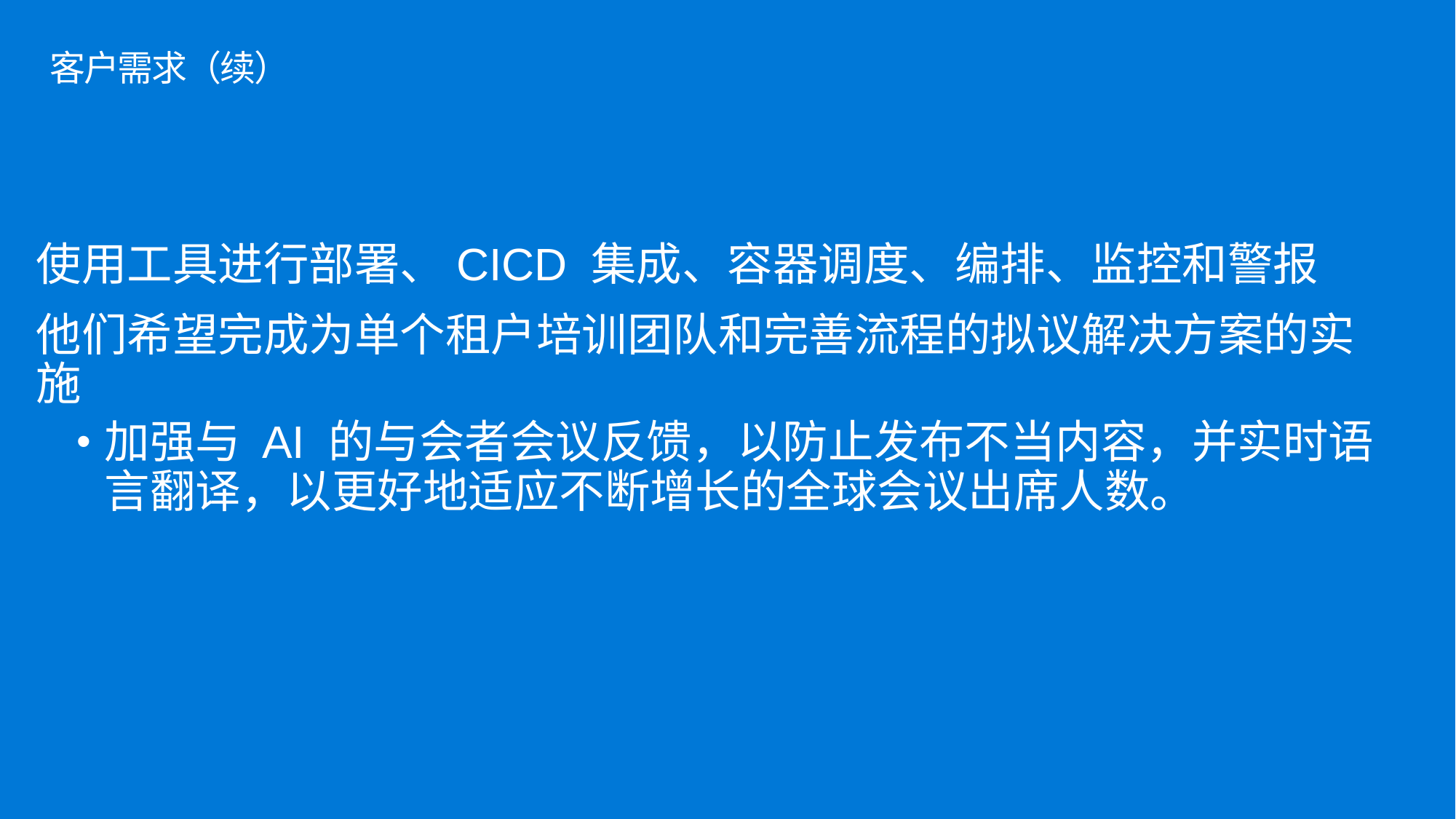

# 客户需求（续）

使用工具进行部署、CICD 集成、容器调度、编排、监控和警报
他们希望完成为单个租户培训团队和完善流程的拟议解决方案的实施
加强与 AI 的与会者会议反馈，以防止发布不当内容，并实时语言翻译，以更好地适应不断增长的全球会议出席人数。